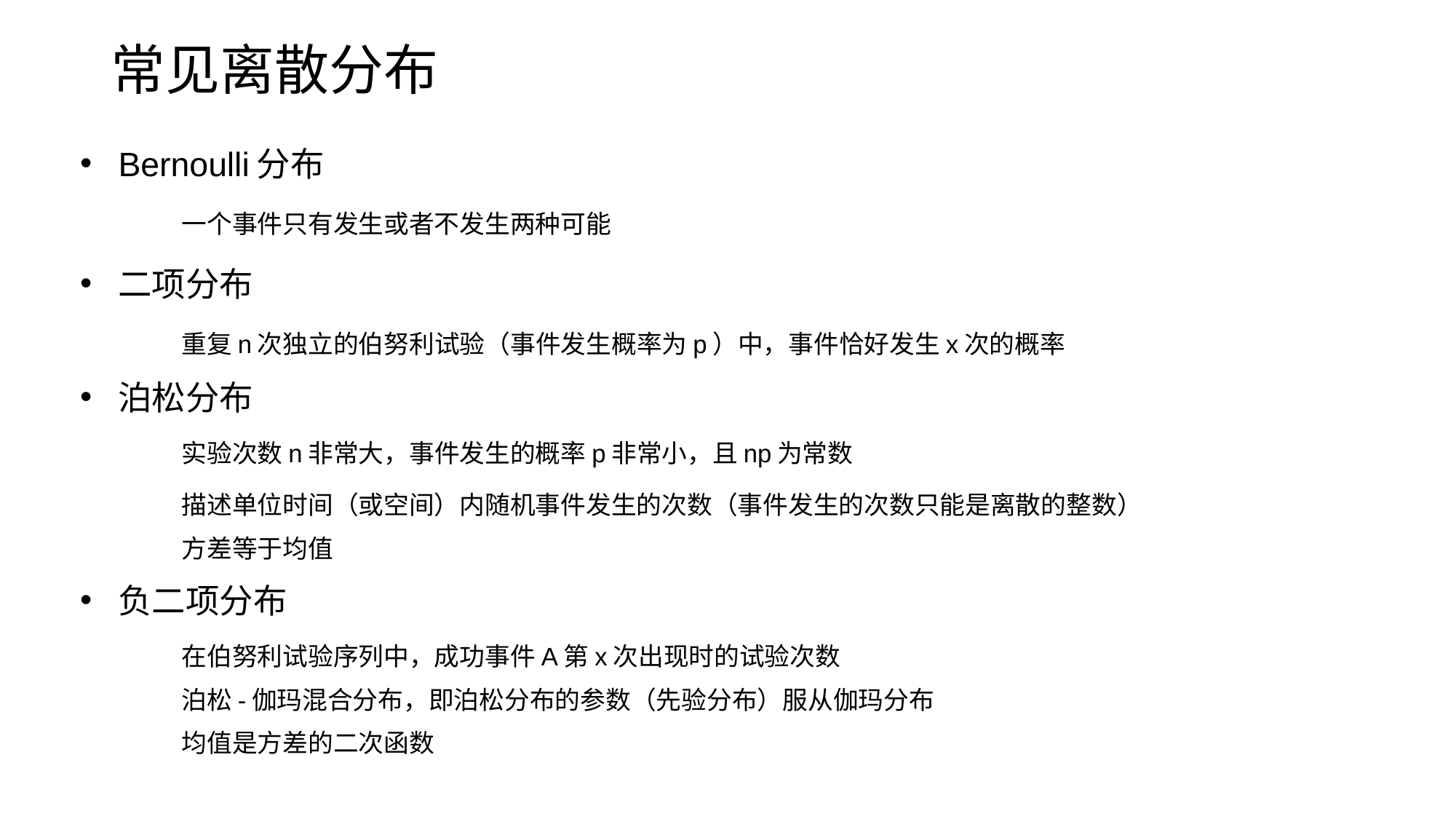

# 常见离散分布
Bernoulli分布
	一个事件只有发生或者不发生两种可能

二项分布
	重复n次独立的伯努利试验（事件发生概率为p）中，事件恰好发生x次的概率
泊松分布
	实验次数n非常大，事件发生的概率p非常小，且np为常数
	描述单位时间（或空间）内随机事件发生的次数（事件发生的次数只能是离散的整数）
	方差等于均值
负二项分布
	在伯努利试验序列中，成功事件A第x次出现时的试验次数
	泊松-伽玛混合分布，即泊松分布的参数（先验分布）服从伽玛分布
	均值是方差的二次函数